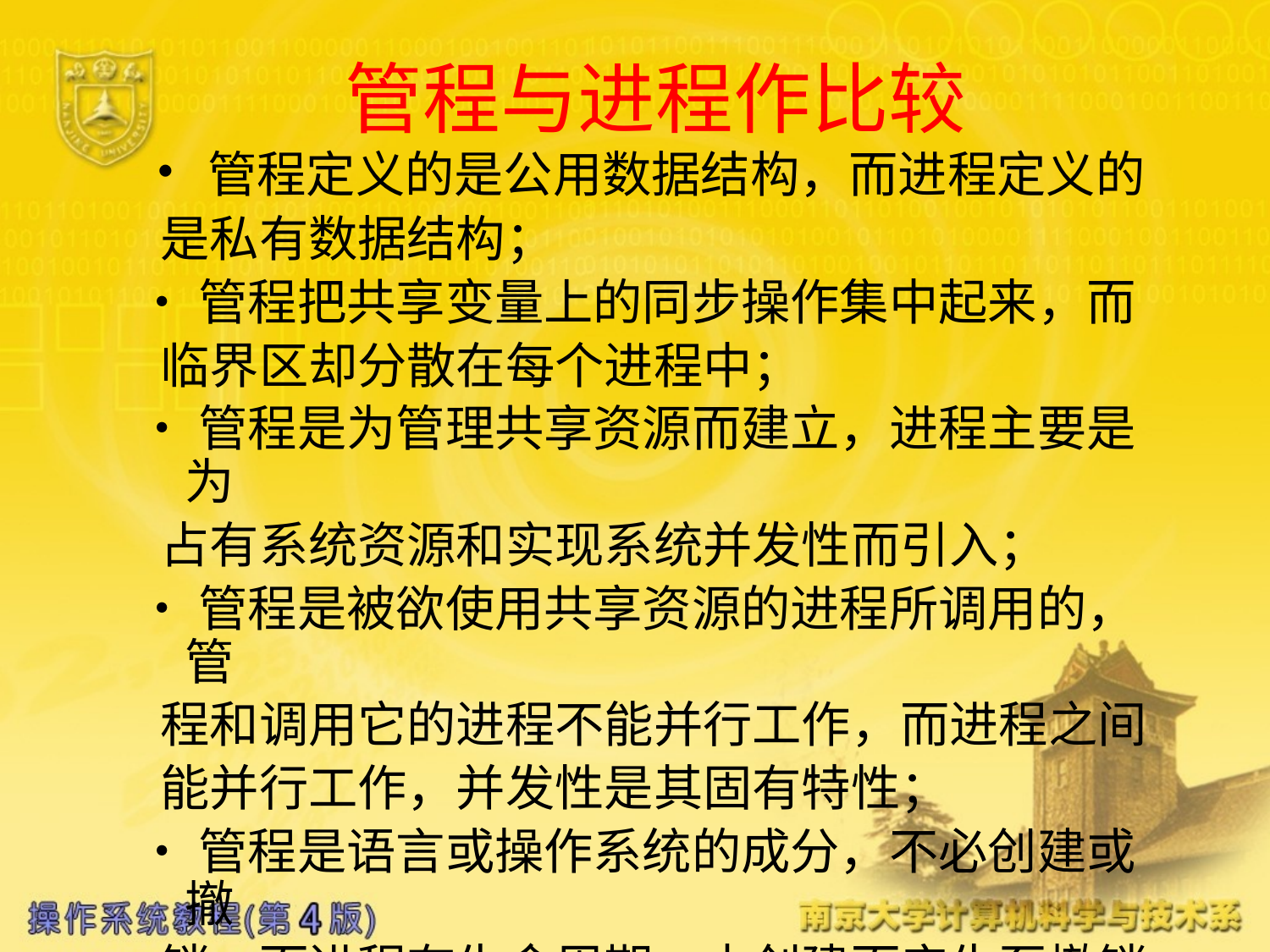

# 管程与进程作比较
•管程定义的是公用数据结构，而进程定义的
 是私有数据结构；
•管程把共享变量上的同步操作集中起来，而
 临界区却分散在每个进程中；
•管程是为管理共享资源而建立，进程主要是为
 占有系统资源和实现系统并发性而引入；
•管程是被欲使用共享资源的进程所调用的，管
 程和调用它的进程不能并行工作，而进程之间
 能并行工作，并发性是其固有特性；
•管程是语言或操作系统的成分，不必创建或撤
 销，而进程有生命周期，由创建而产生至撤销
 便消亡。